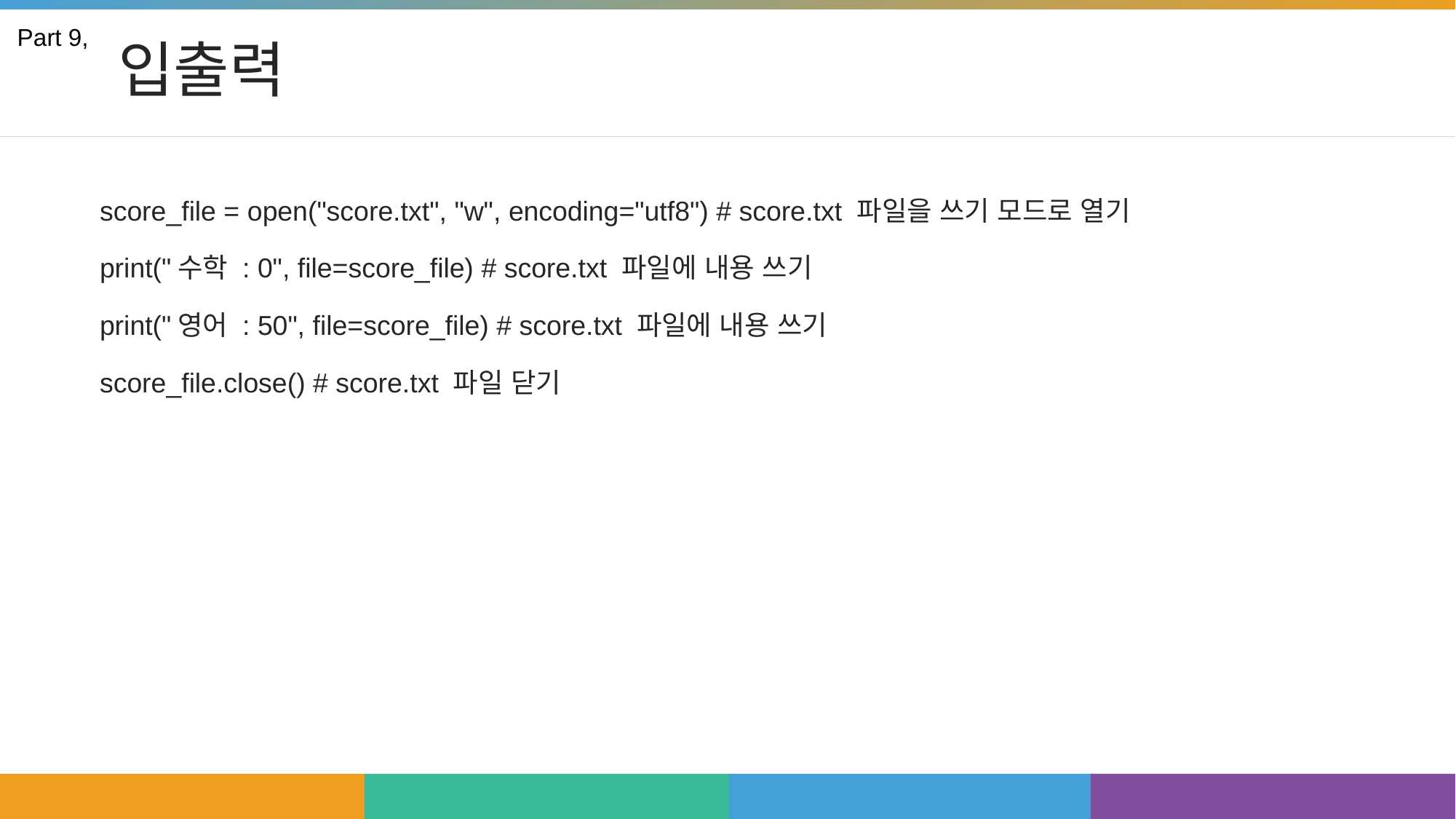

# 입출력
Part 9,
score_file = open("score.txt", "w", encoding="utf8") # score.txt 파일을 쓰기 모드로 열기
print("수학 : 0", file=score_file) # score.txt 파일에 내용 쓰기
print("영어 : 50", file=score_file) # score.txt 파일에 내용 쓰기
score_file.close() # score.txt 파일 닫기